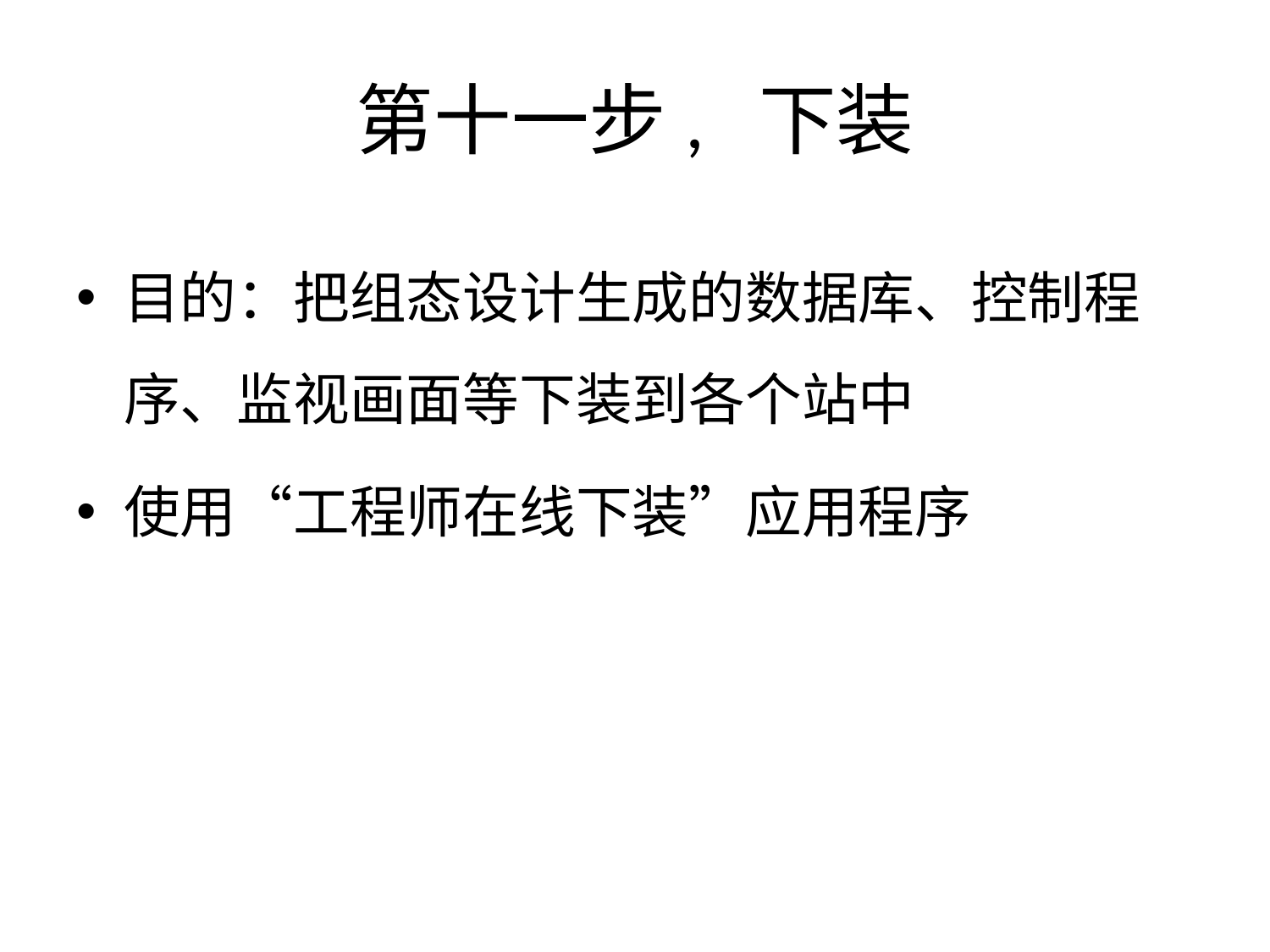

# 第十一步,  下装
目的：把组态设计生成的数据库、控制程序、监视画面等下装到各个站中
使用“工程师在线下装”应用程序